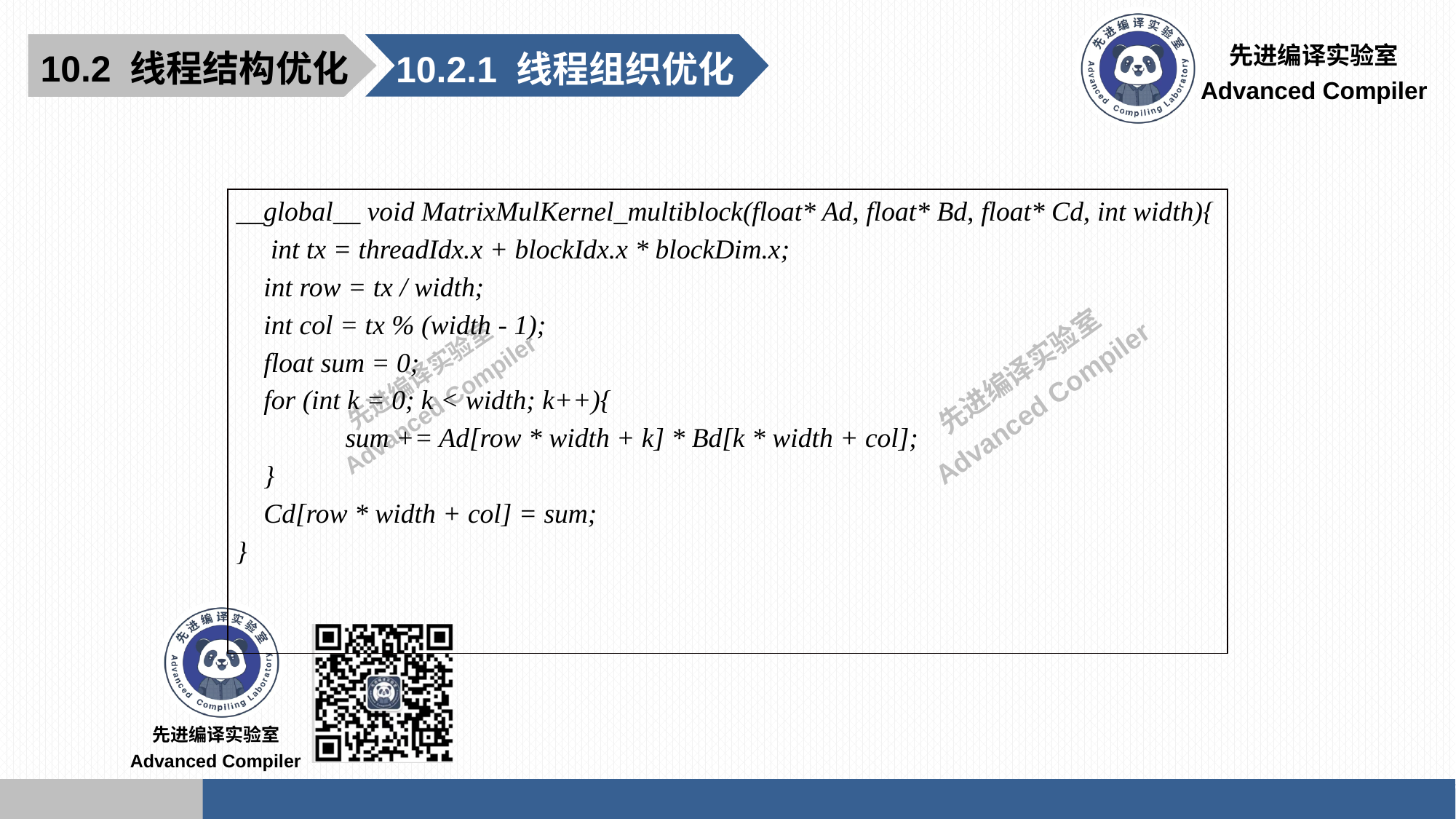

10.2 线程结构优化
10.2.1 线程组织优化

| \_\_global\_\_ void MatrixMulKernel\_multiblock(float\* Ad, float\* Bd, float\* Cd, int width){ int tx = threadIdx.x + blockIdx.x \* blockDim.x; int row = tx / width; int col = tx % (width - 1); float sum = 0; for (int k = 0; k < width; k++){ sum += Ad[row \* width + k] \* Bd[k \* width + col]; } Cd[row \* width + col] = sum; } |
| --- |